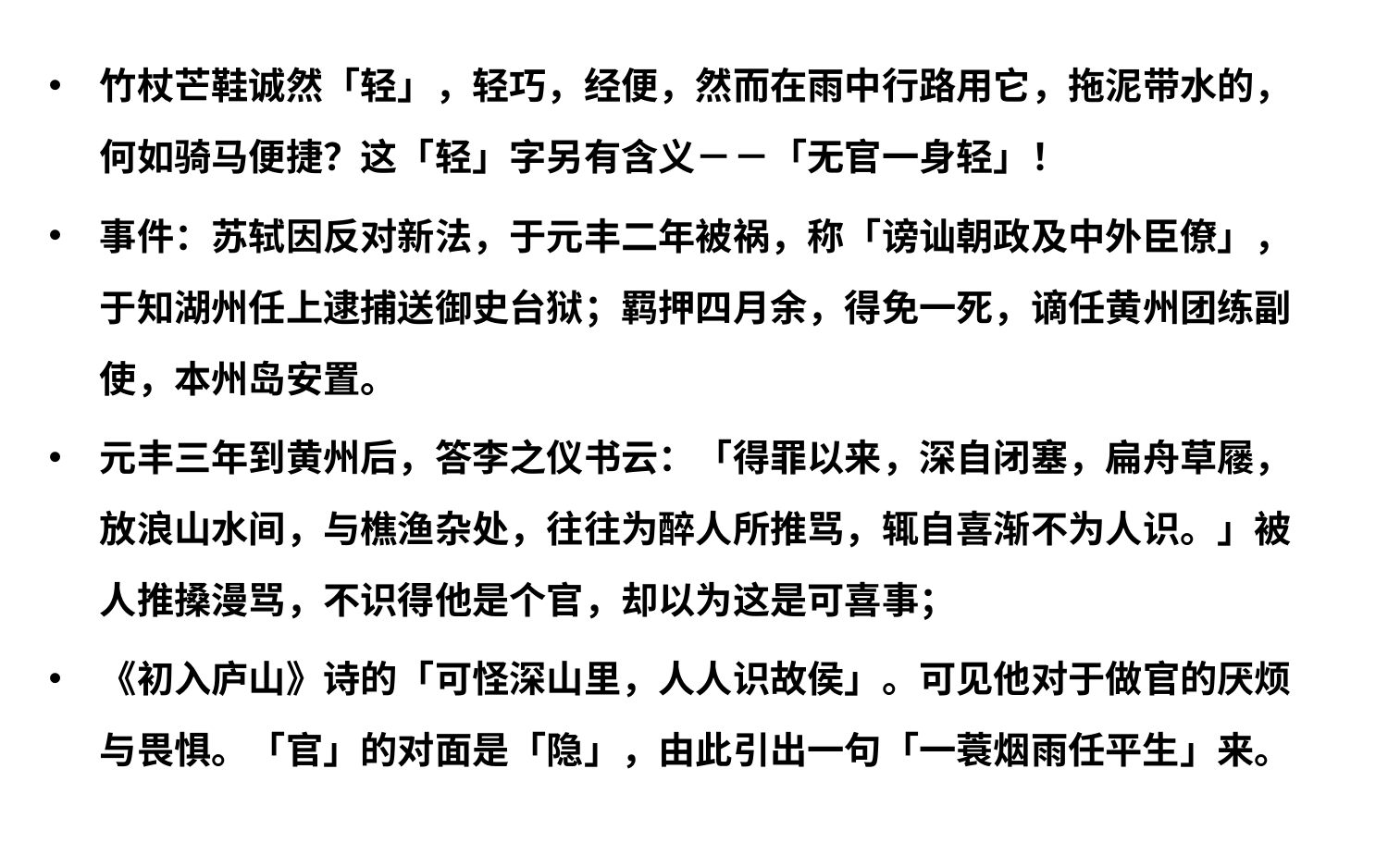

竹杖芒鞋诚然「轻」，轻巧，经便，然而在雨中行路用它，拖泥带水的，何如骑马便捷？这「轻」字另有含义－－「无官一身轻」！
事件：苏轼因反对新法，于元丰二年被祸，称「谤讪朝政及中外臣僚」，于知湖州任上逮捕送御史台狱；羁押四月余，得免一死，谪任黄州团练副使，本州岛安置。
元丰三年到黄州后，答李之仪书云：「得罪以来，深自闭塞，扁舟草屦，放浪山水间，与樵渔杂处，往往为醉人所推骂，辄自喜渐不为人识。」被人推搡漫骂，不识得他是个官，却以为这是可喜事；
《初入庐山》诗的「可怪深山里，人人识故侯」。可见他对于做官的厌烦与畏惧。「官」的对面是「隐」，由此引出一句「一蓑烟雨任平生」来。